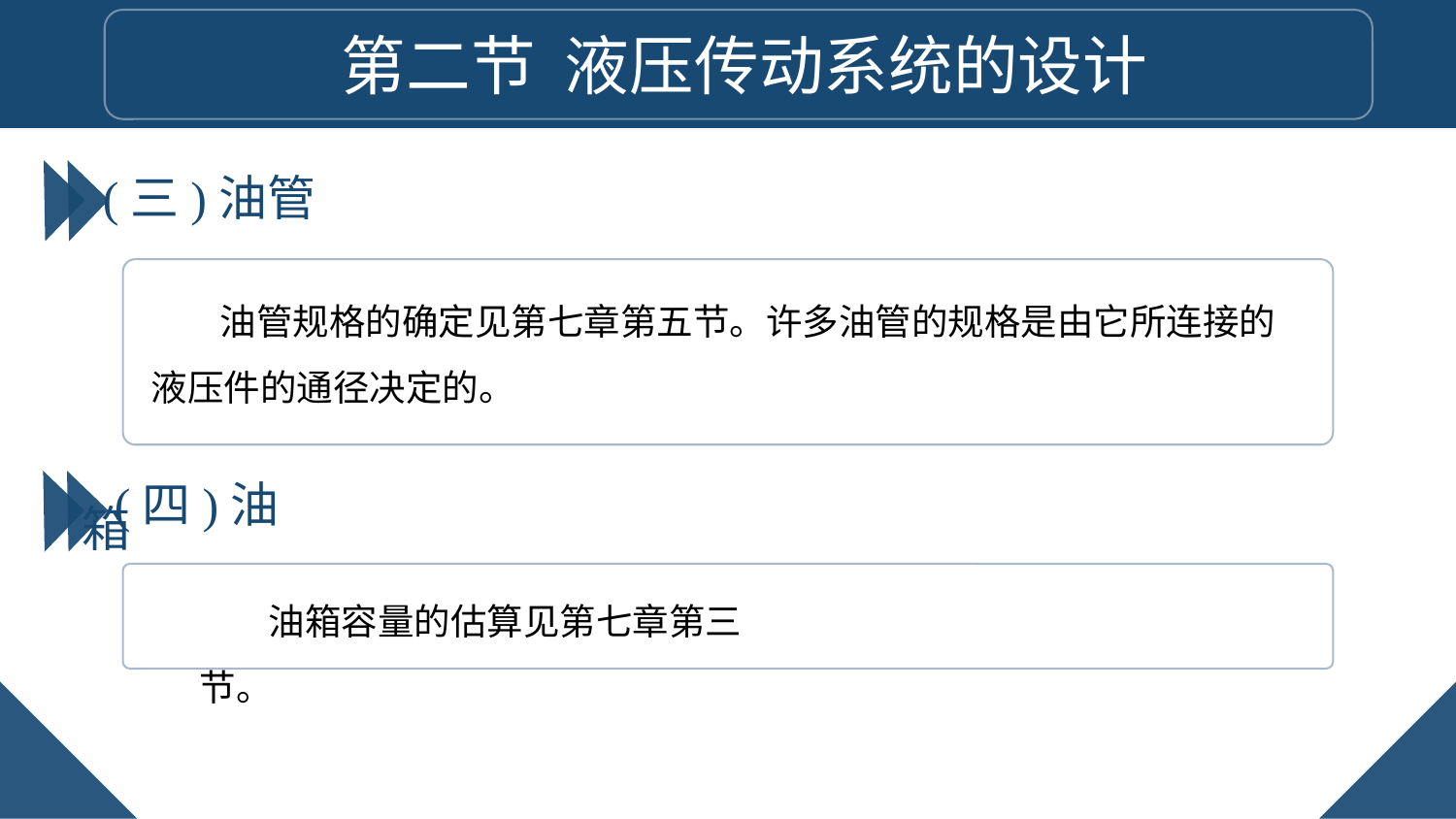

第二节  液压传动系统的设计

(三)油管

油管规格的确定见第七章第五节。许多油管的规格是由它所连接的液压件的通径决定的。

(四)油箱

油箱容量的估算见第七章第三节。